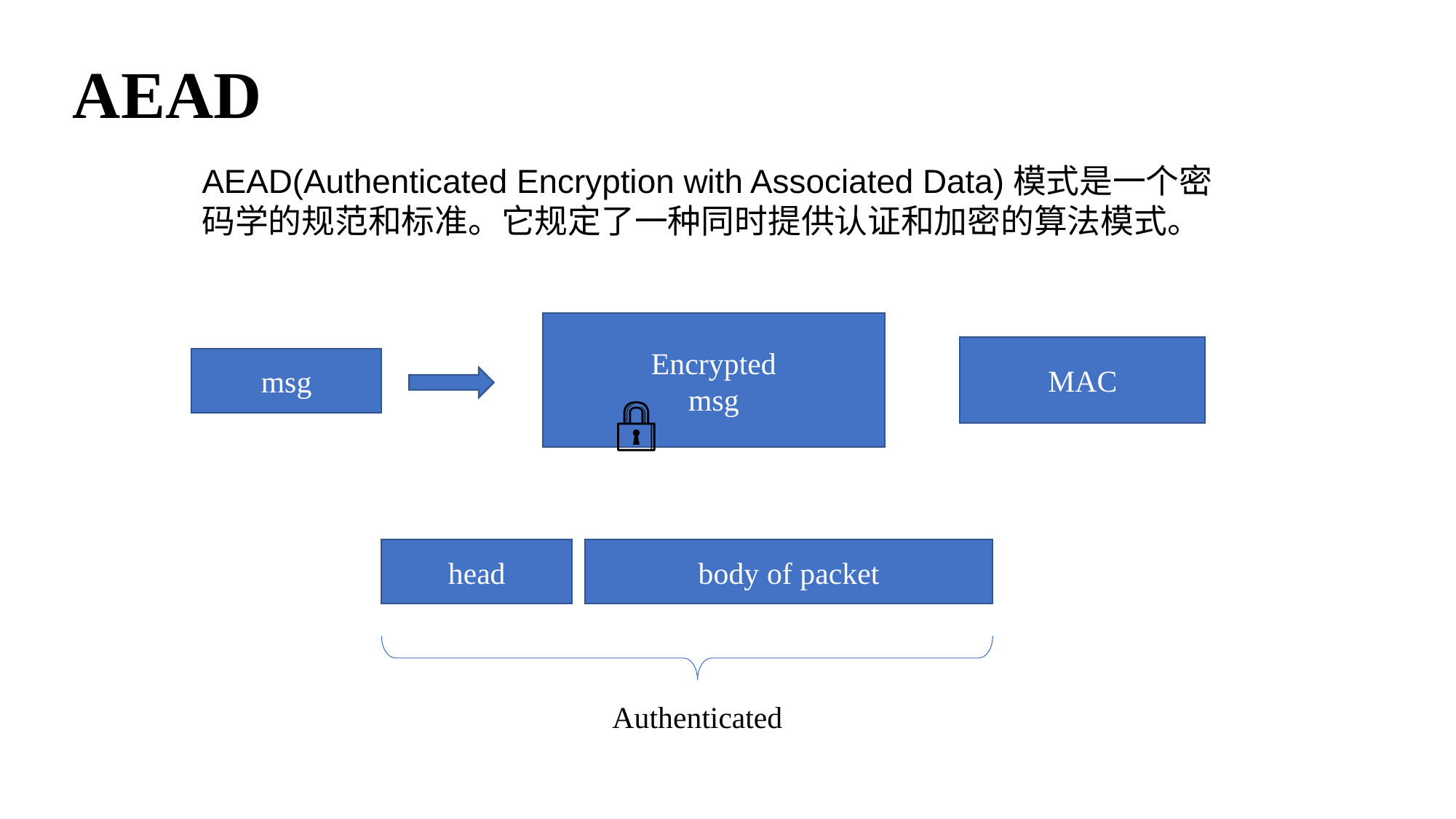

AEAD
AEAD(Authenticated Encryption with Associated Data)模式是一个密码学的规范和标准。它规定了一种同时提供认证和加密的算法模式。

Encrypted
msg
MAC
msg

🔒
head
body of packet
Authenticated